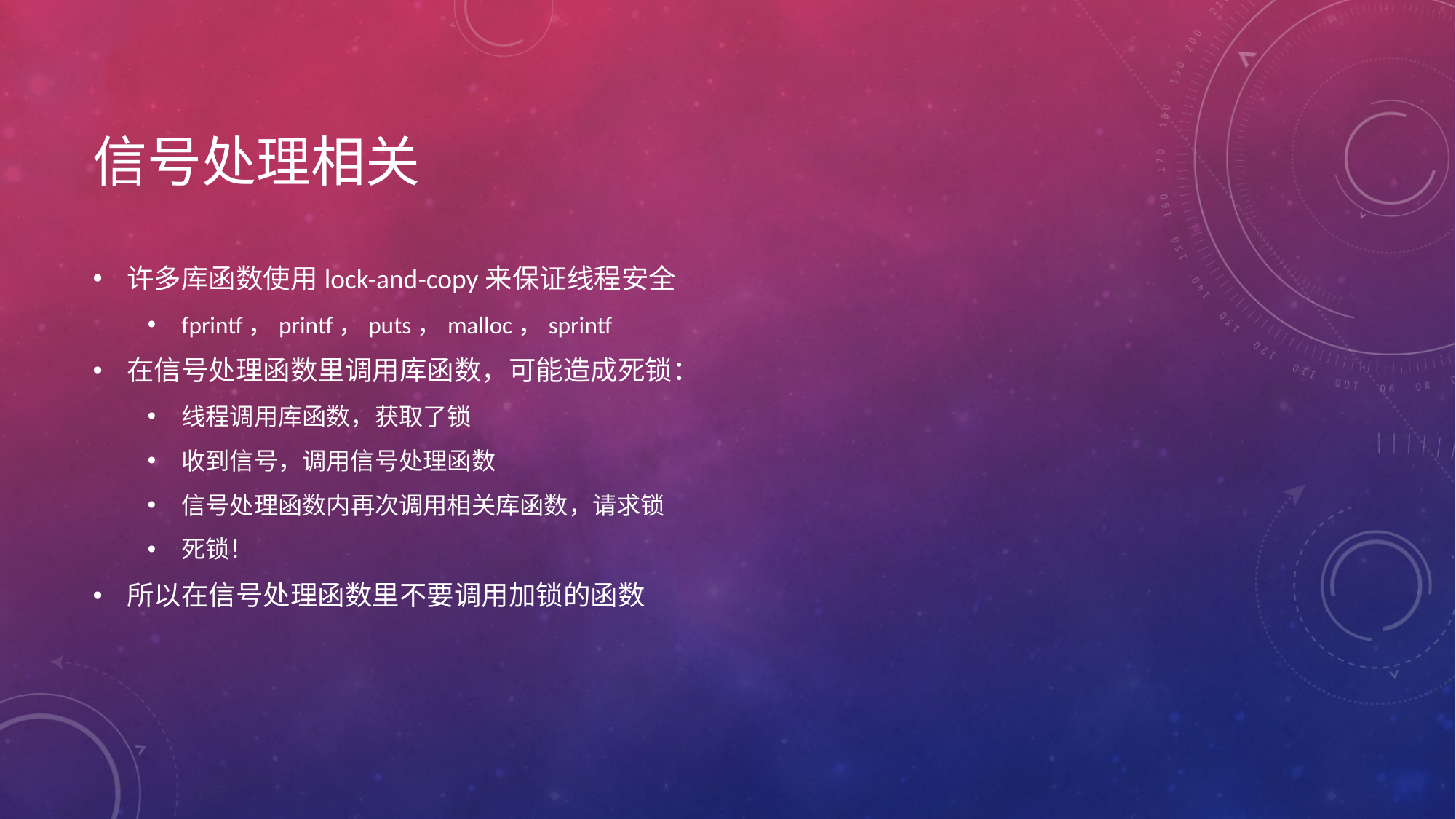

# 信号处理相关
许多库函数使用lock-and-copy来保证线程安全
fprintf，printf，puts，malloc，sprintf
在信号处理函数里调用库函数，可能造成死锁：
线程调用库函数，获取了锁
收到信号，调用信号处理函数
信号处理函数内再次调用相关库函数，请求锁
死锁！
所以在信号处理函数里不要调用加锁的函数